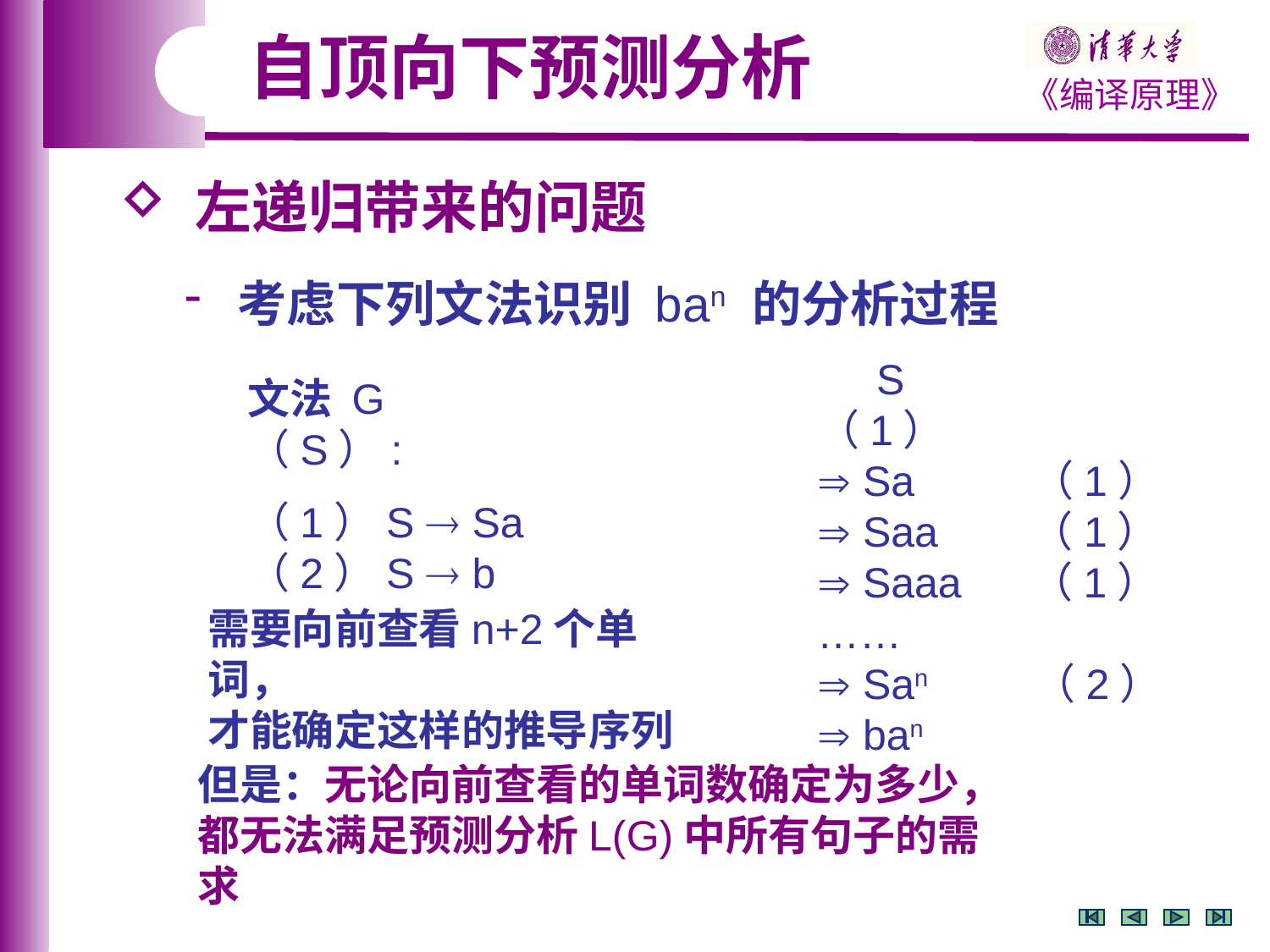

自顶向下预测分析
 左递归带来的问题
 考虑下列文法识别 ban 的分析过程
     S           （1）
⇒ Sa         （1）
⇒ Saa       （1）
⇒ Saaa     （1）
……
⇒ San        （2）
⇒ ban
文法 G（S）:

（1）S → Sa
（2）S → b
需要向前查看n+2个单词，
才能确定这样的推导序列
但是：无论向前查看的单词数确定为多少，
都无法满足预测分析L(G)中所有句子的需求